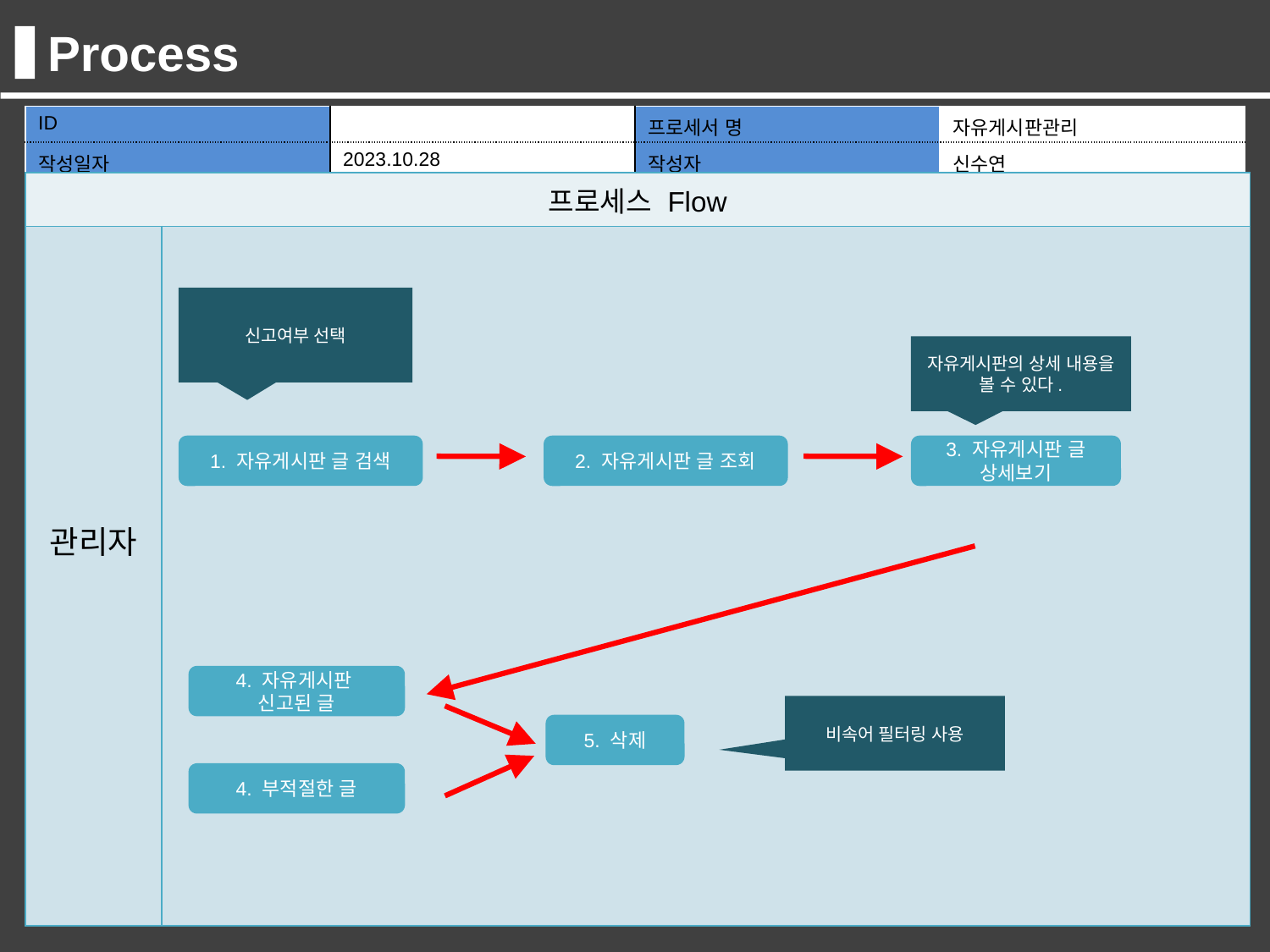

Process

| ID |  | 프로세서 명 | 자유게시판관리 |
| --- | --- | --- | --- |
| 작성일자 | 2023.10.28 | 작성자 | 신수연 |
| 프로세스 Flow |  |
| --- | --- |
| 관리자 |  |
신고여부 선택
자유게시판의 상세 내용을 볼 수 있다.
1. 자유게시판 글 검색
2. 자유게시판 글 조회
3. 자유게시판 글
상세보기
4. 자유게시판
신고된 글
비속어 필터링 사용
5. 삭제
4. 부적절한 글